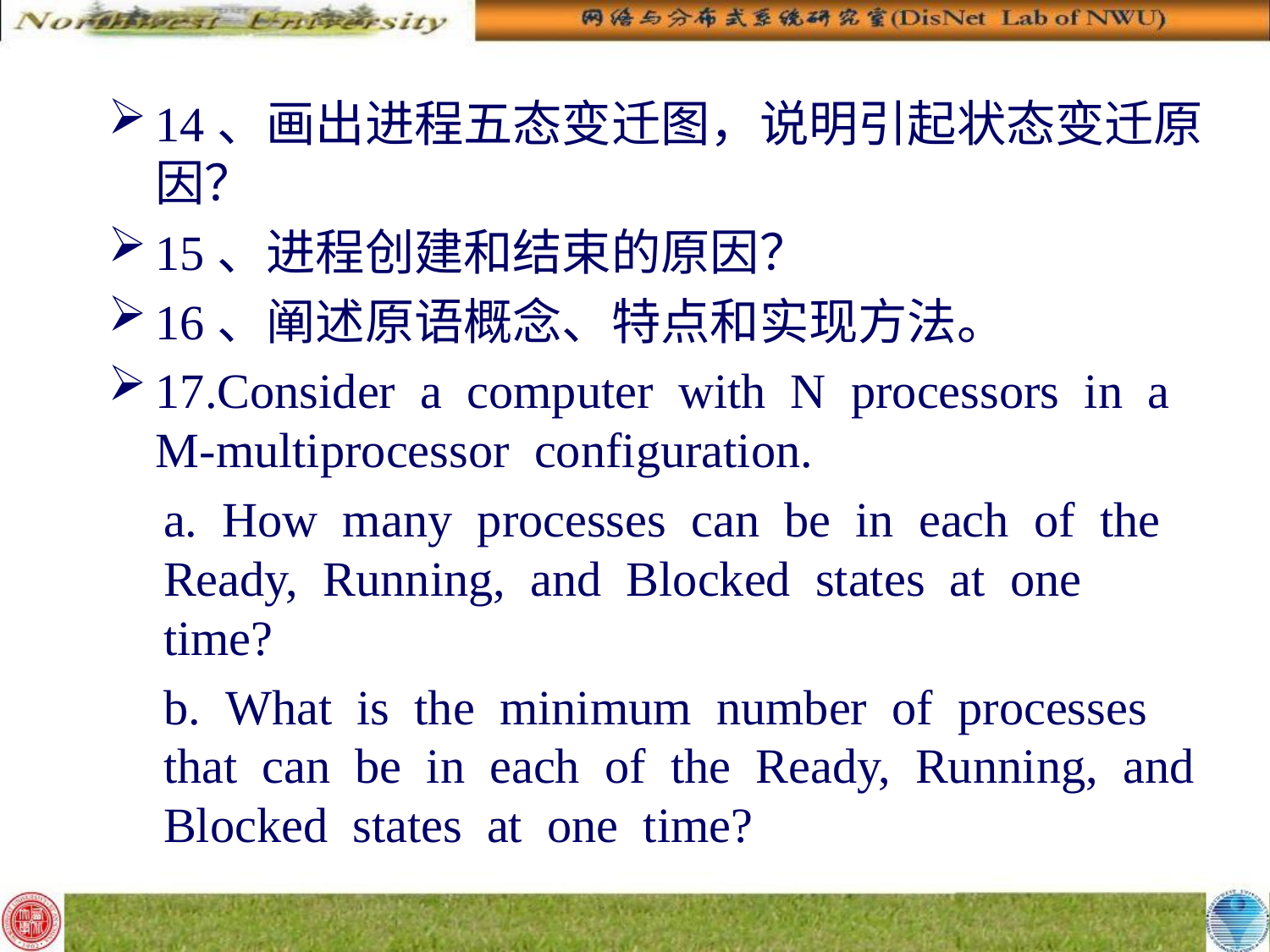

14、画出进程五态变迁图，说明引起状态变迁原因？
15、进程创建和结束的原因？
16、阐述原语概念、特点和实现方法。
17.Consider a computer with N processors in a M-multiprocessor configuration.
a. How many processes can be in each of the Ready, Running, and Blocked states at one time?
b. What is the minimum number of processes that can be in each of the Ready, Running, and Blocked states at one time?